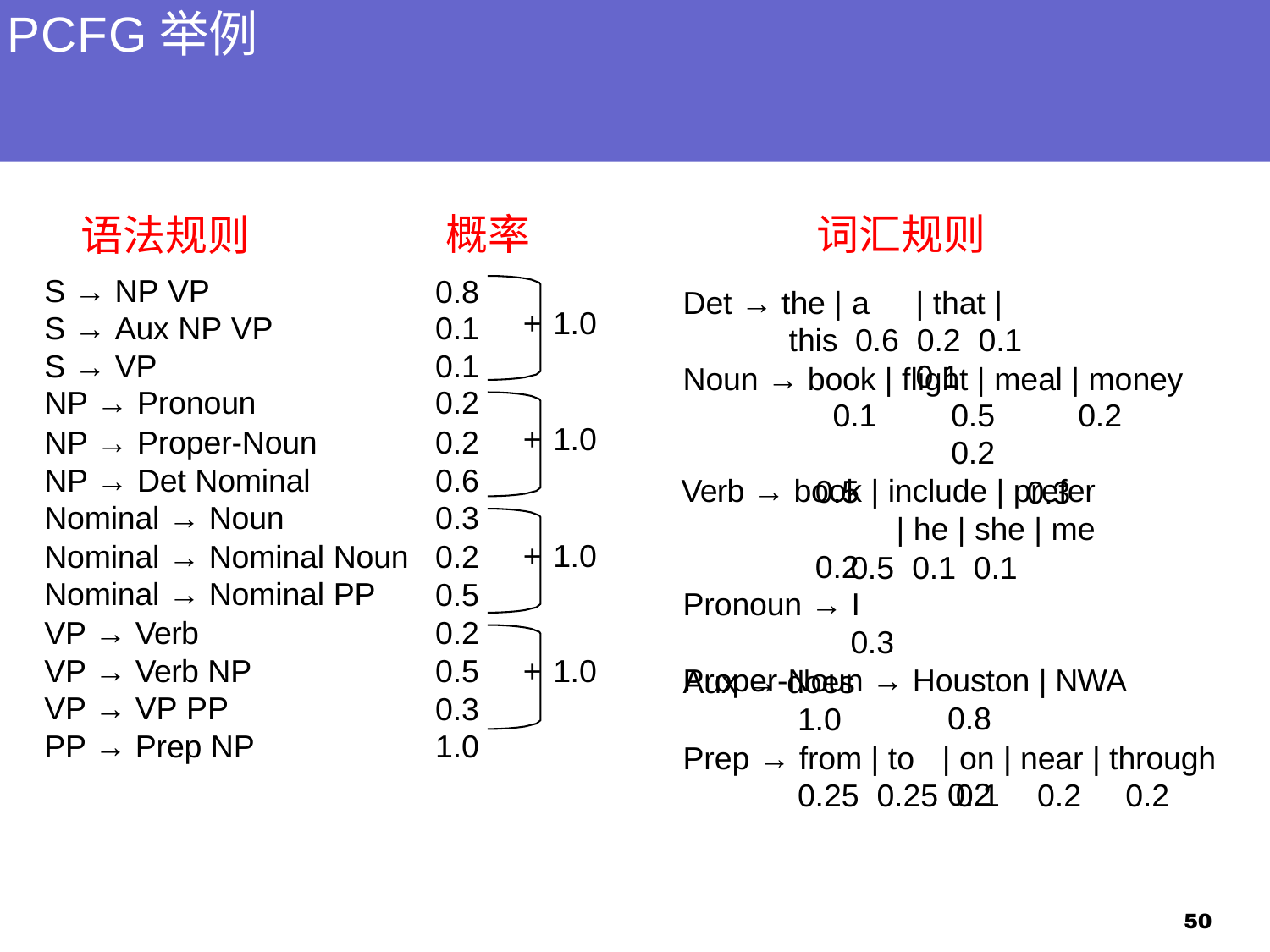

# PCFG举例
概率
0.8
语法规则
S → NP VP
词汇规则

Det → the | a	| that | this  0.6  0.2  0.1	0.1
| S → Aux NP VP | 0.1 | + 1.0 |
| --- | --- | --- |
| S → VP | 0.1 |  |
| NP → Pronoun | 0.2 |  |
| NP → Proper-Noun | 0.2 | + 1.0 |
| NP → Det Nominal | 0.6 |  |
| Nominal → Noun | 0.3 |  |
| Nominal → Nominal Noun | 0.2 | + 1.0 |
| Nominal → Nominal PP | 0.5 |  |
| VP → Verb | 0.2 |  |
| VP → Verb NP | 0.5 | + 1.0 |
| VP → VP PP | 0.3 |  |
| PP → Prep NP | 1.0 |  |
Noun → book | flight | meal | money  0.1	0.5	0.2	0.2
Verb → book | include | prefer

0.5	0.2
Pronoun → I
0.3
| he | she | me

0.5  0.1  0.1	0.3
Proper-Noun → Houston | NWA
0.8	0.2

Aux → does
1.0
Prep → from | to
| on | near | through
0.25  0.25  0.1	0.2	0.2
50